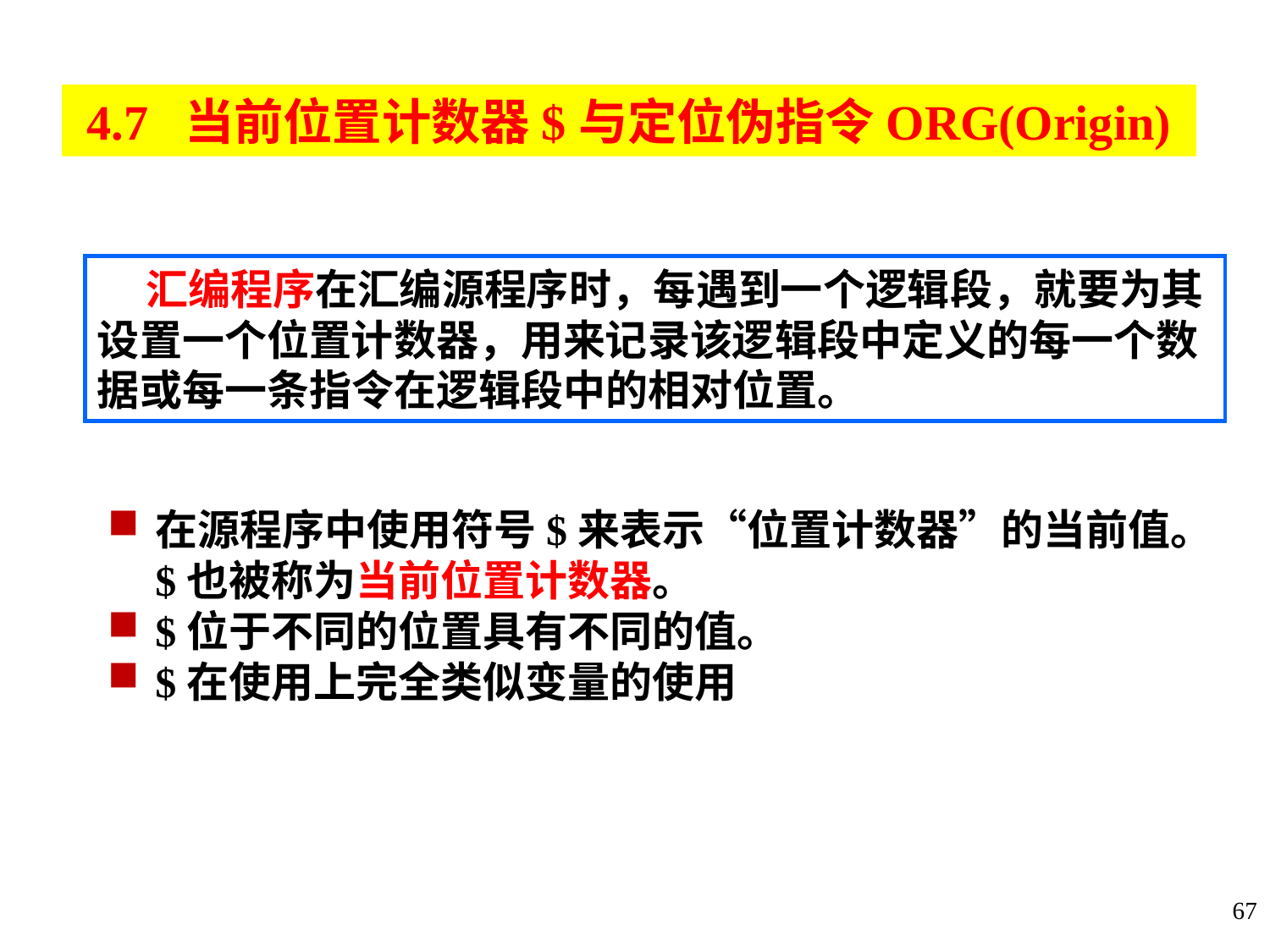

4.7  当前位置计数器$与定位伪指令ORG(Origin)
    汇编程序在汇编源程序时，每遇到一个逻辑段，就要为其设置一个位置计数器，用来记录该逻辑段中定义的每一个数据或每一条指令在逻辑段中的相对位置。
在源程序中使用符号$来表示“位置计数器”的当前值。$也被称为当前位置计数器。
$位于不同的位置具有不同的值。
$在使用上完全类似变量的使用
67